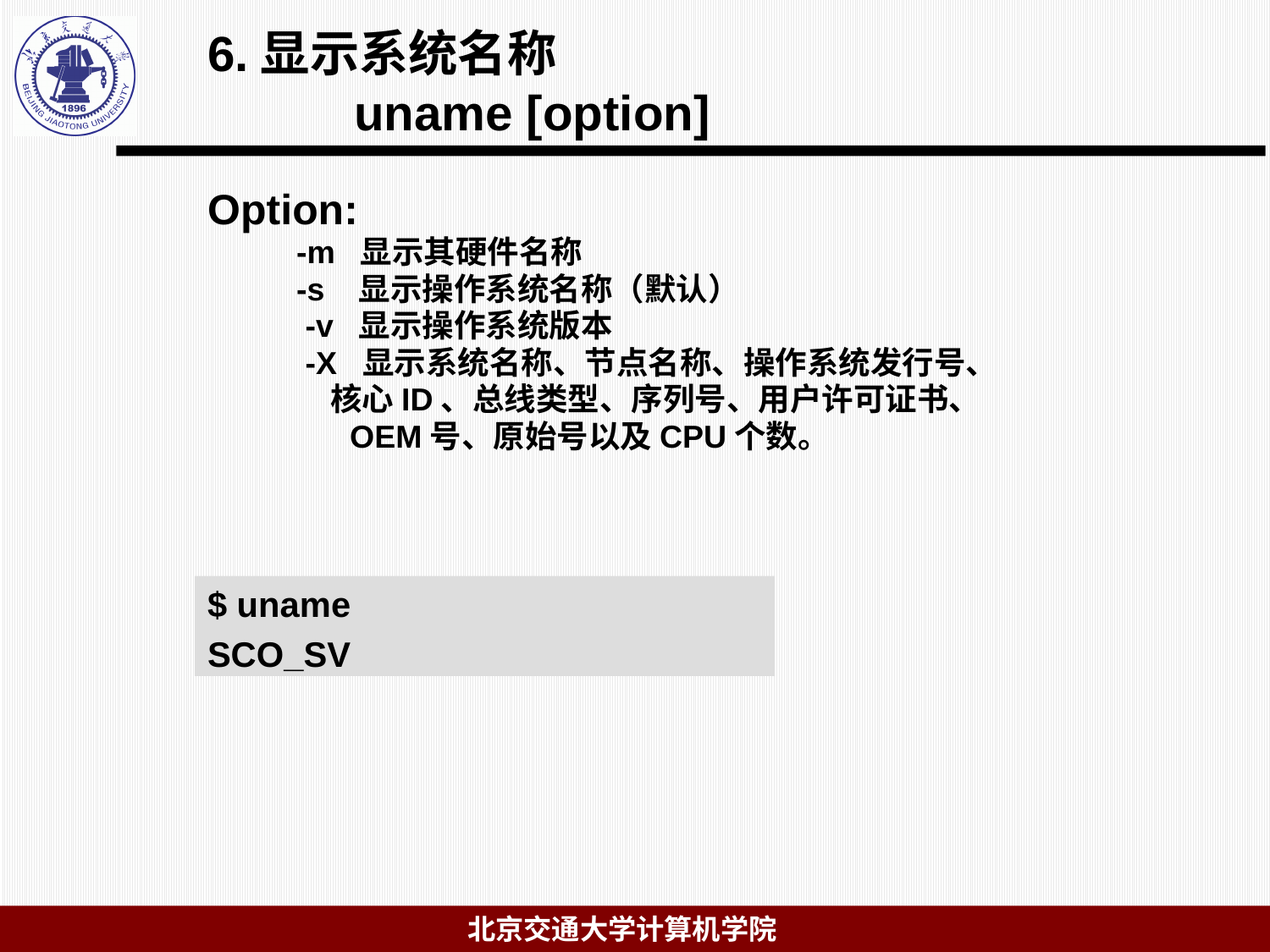

# 6.显示系统名称 uname [option]
Option:
          -m  显示其硬件名称
          -s   显示操作系统名称（默认）
           -v  显示操作系统版本
           -X  显示系统名称、节点名称、操作系统发行号、
                核心ID、总线类型、序列号、用户许可证书、
                OEM号、原始号以及CPU个数。
$ uname
SCO_SV